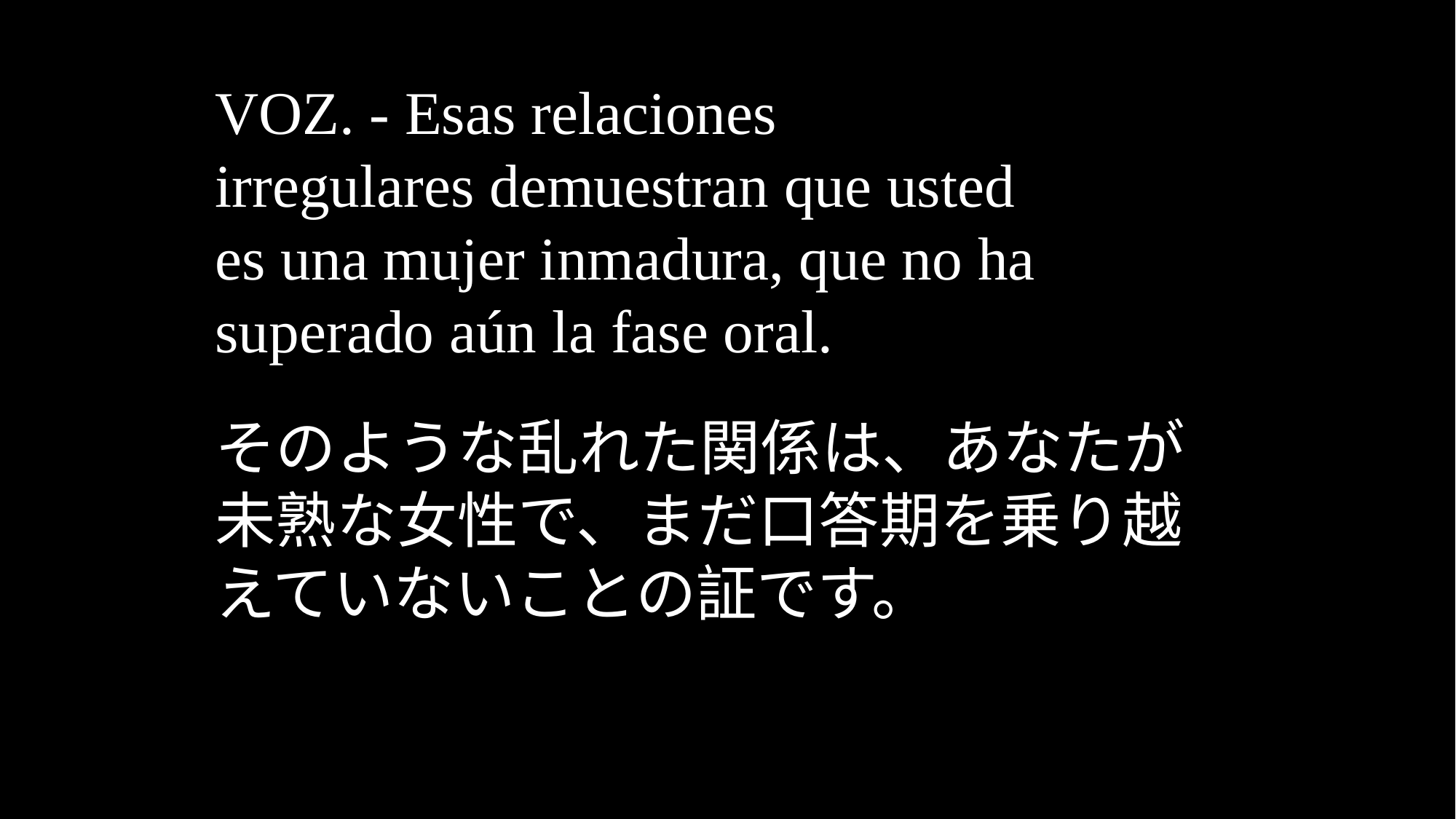

VOZ. - Esas relaciones irregulares demuestran que usted es una mujer inmadura, que no ha superado aún la fase oral.

そのような乱れた関係は、あなたが未熟な女性で、まだ口答期を乗り越 えていないことの証です。